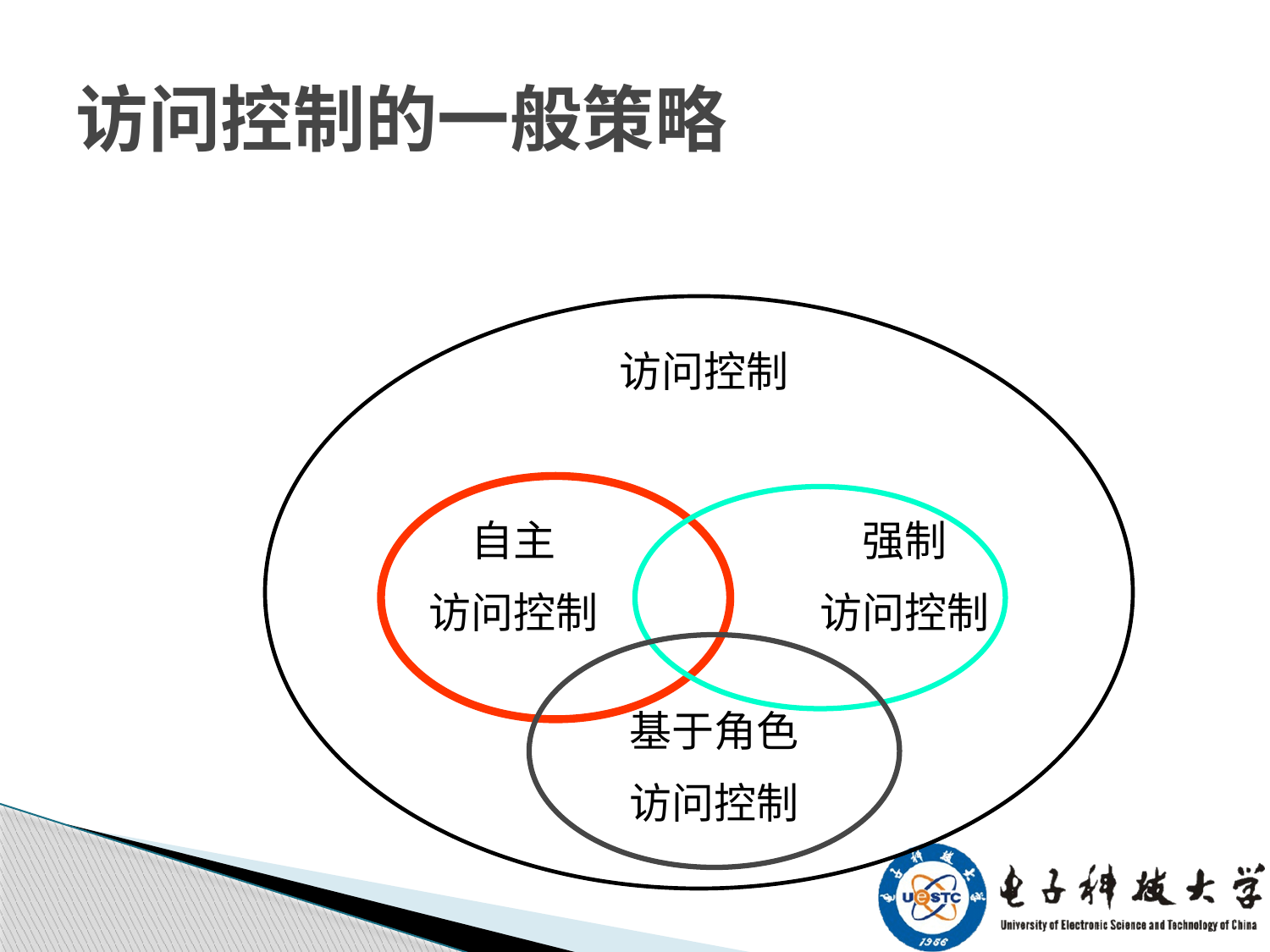

# 访问控制的一般策略

访问控制

自主
访问控制
强制
访问控制

基于角色
访问控制